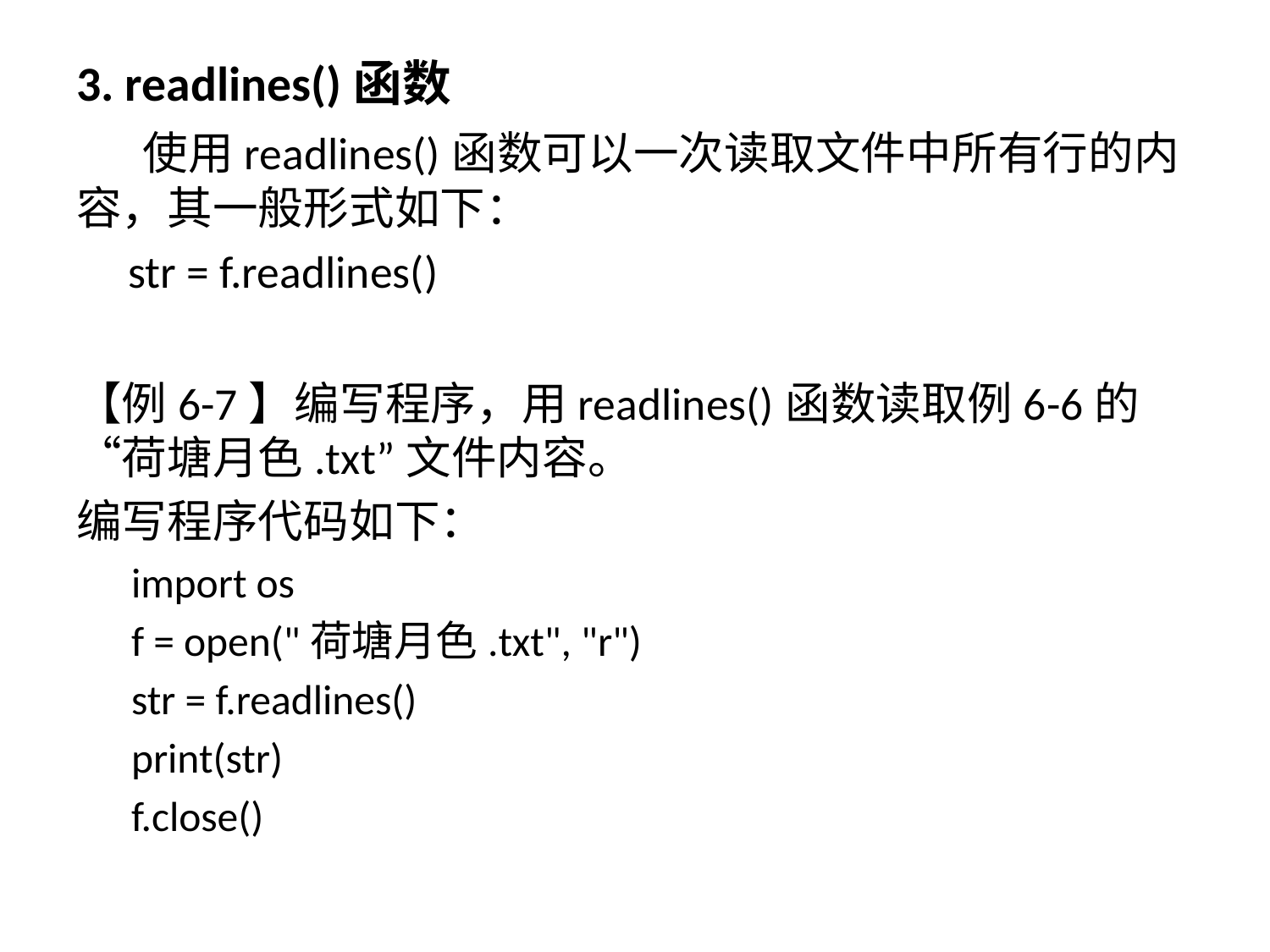

3. readlines()函数
     使用readlines()函数可以一次读取文件中所有行的内容，其一般形式如下：
     str = f.readlines()

【例6-7】编写程序，用readlines()函数读取例6-6的“荷塘月色.txt”文件内容。
编写程序代码如下：
import os
f = open("荷塘月色.txt", "r")
str = f.readlines()
print(str)
f.close()